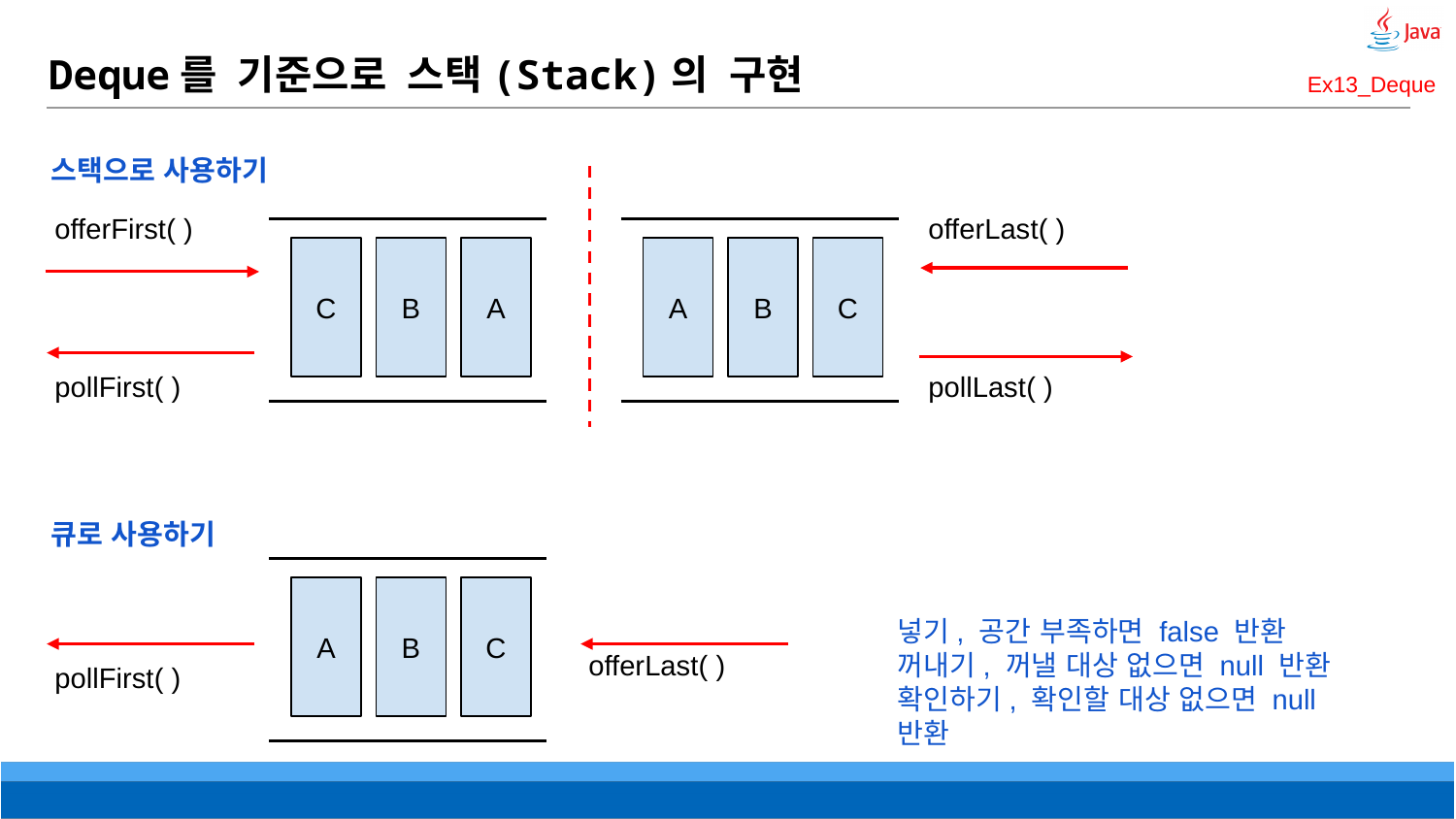

# Deque를 기준으로 스택(Stack)의 구현
Ex13_Deque
스택으로 사용하기
offerFirst( )
offerLast( )
C
B
A
A
B
C
pollFirst( )
pollLast( )
큐로 사용하기
A
B
C
넣기, 공간 부족하면 false 반환
꺼내기, 꺼낼 대상 없으면 null 반환
확인하기, 확인할 대상 없으면 null 반환
offerLast( )
pollFirst( )